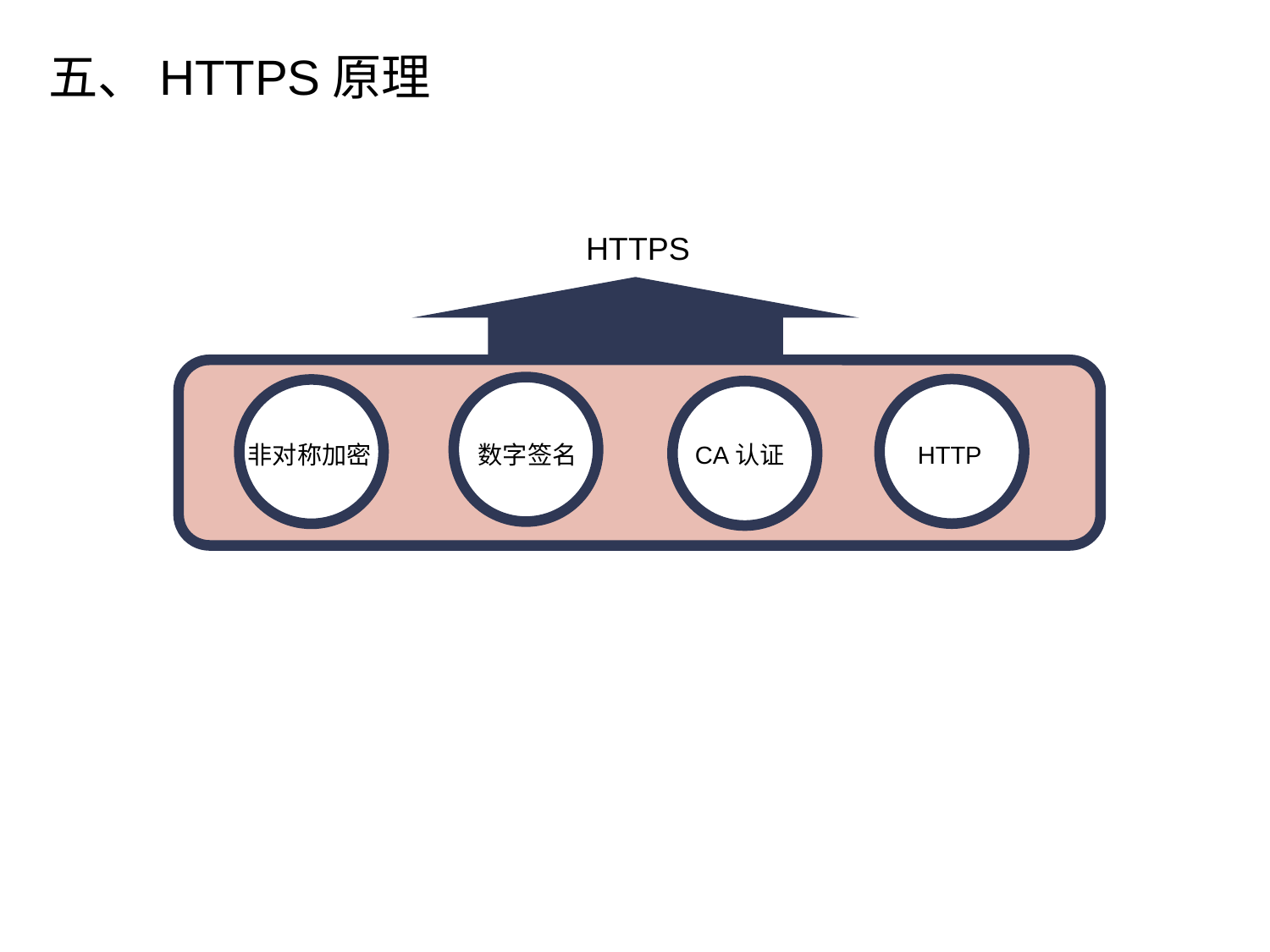

五、HTTPS原理
HTTPS
点击添加文本

点击添加文本
CA认证
非对称加密
数字签名
HTTP
点击添加文本
点击添加文本